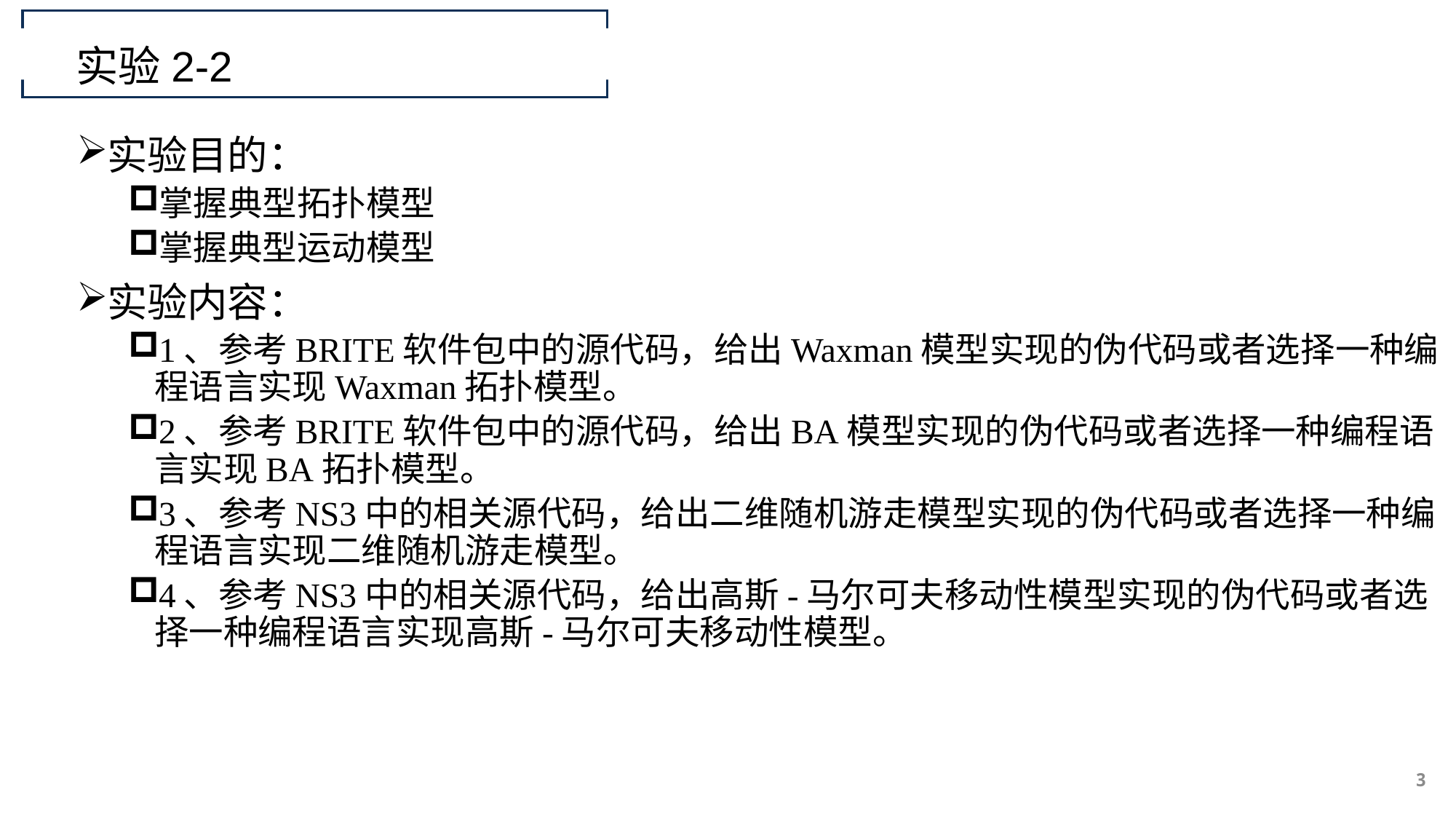

实验2-2
实验目的：
掌握典型拓扑模型
掌握典型运动模型
实验内容：
1、参考BRITE软件包中的源代码，给出Waxman模型实现的伪代码或者选择一种编程语言实现Waxman拓扑模型。
2、参考BRITE软件包中的源代码，给出BA模型实现的伪代码或者选择一种编程语言实现BA拓扑模型。
3、参考NS3中的相关源代码，给出二维随机游走模型实现的伪代码或者选择一种编程语言实现二维随机游走模型。
4、参考NS3中的相关源代码，给出高斯-马尔可夫移动性模型实现的伪代码或者选择一种编程语言实现高斯-马尔可夫移动性模型。

3